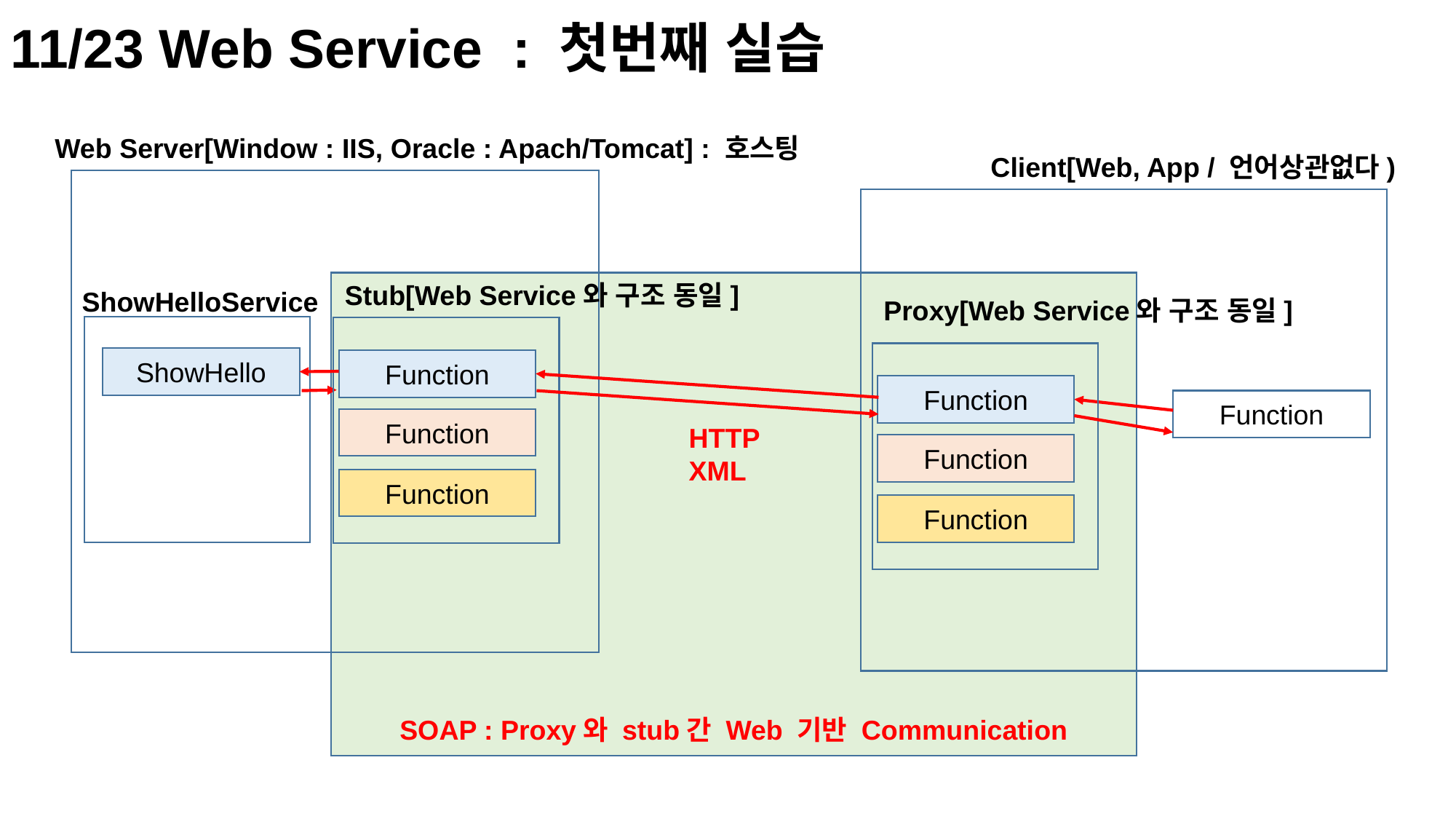

11/23 Web Service  : 첫번째 실습
Web Server[Window : IIS, Oracle : Apach/Tomcat] : 호스팅
Client[Web, App / 언어상관없다)

Stub[Web Service와 구조 동일]
ShowHelloService
Proxy[Web Service와 구조 동일]

ShowHello
Function
Function
Function
Function
HTTP
XML
Function
Function
Function
SOAP : Proxy와 stub간 Web 기반 Communication